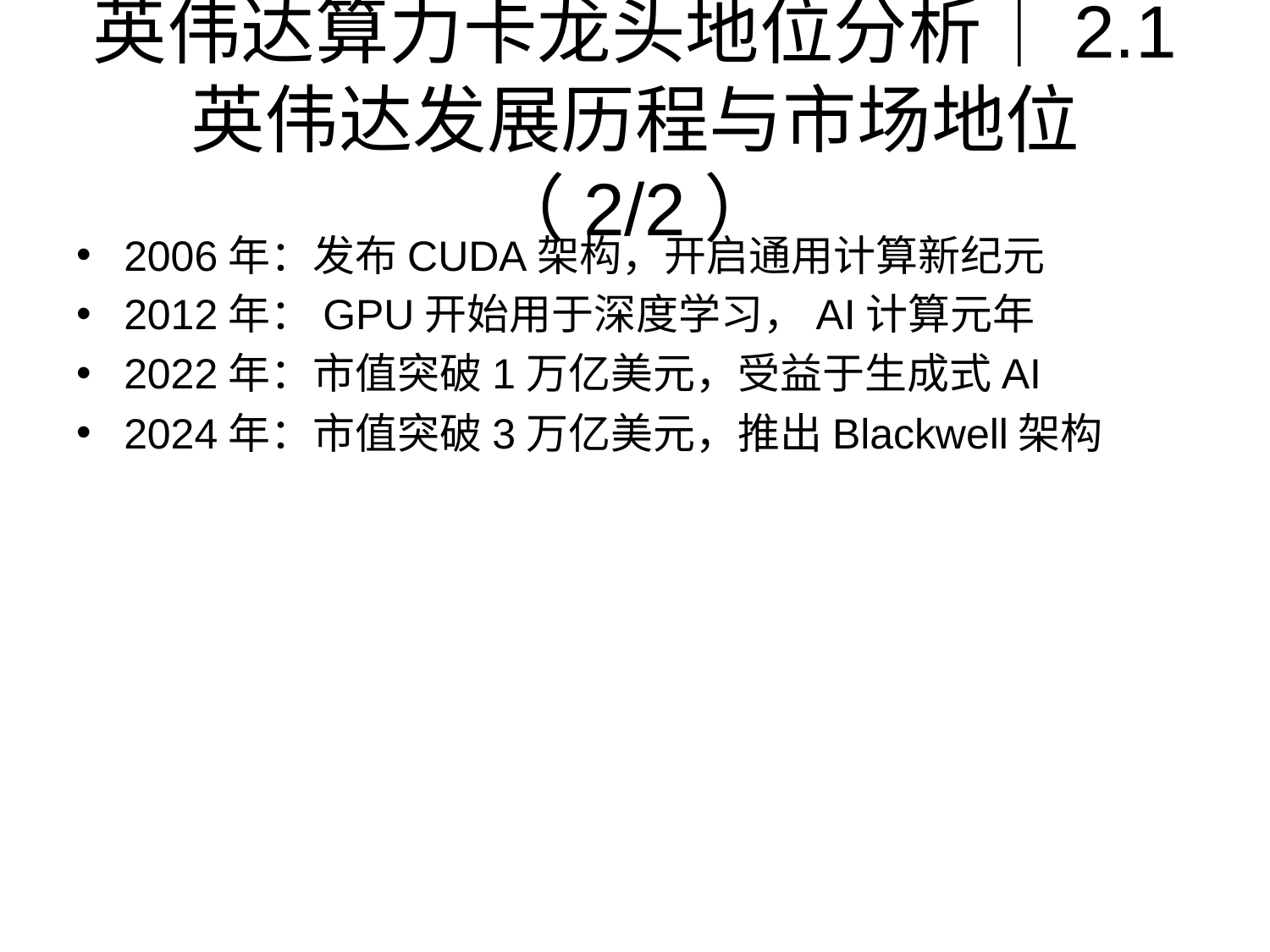

# 英伟达算力卡龙头地位分析｜2.1 英伟达发展历程与市场地位（2/2）
2006年：发布CUDA架构，开启通用计算新纪元
2012年：GPU开始用于深度学习，AI计算元年
2022年：市值突破1万亿美元，受益于生成式AI
2024年：市值突破3万亿美元，推出Blackwell架构